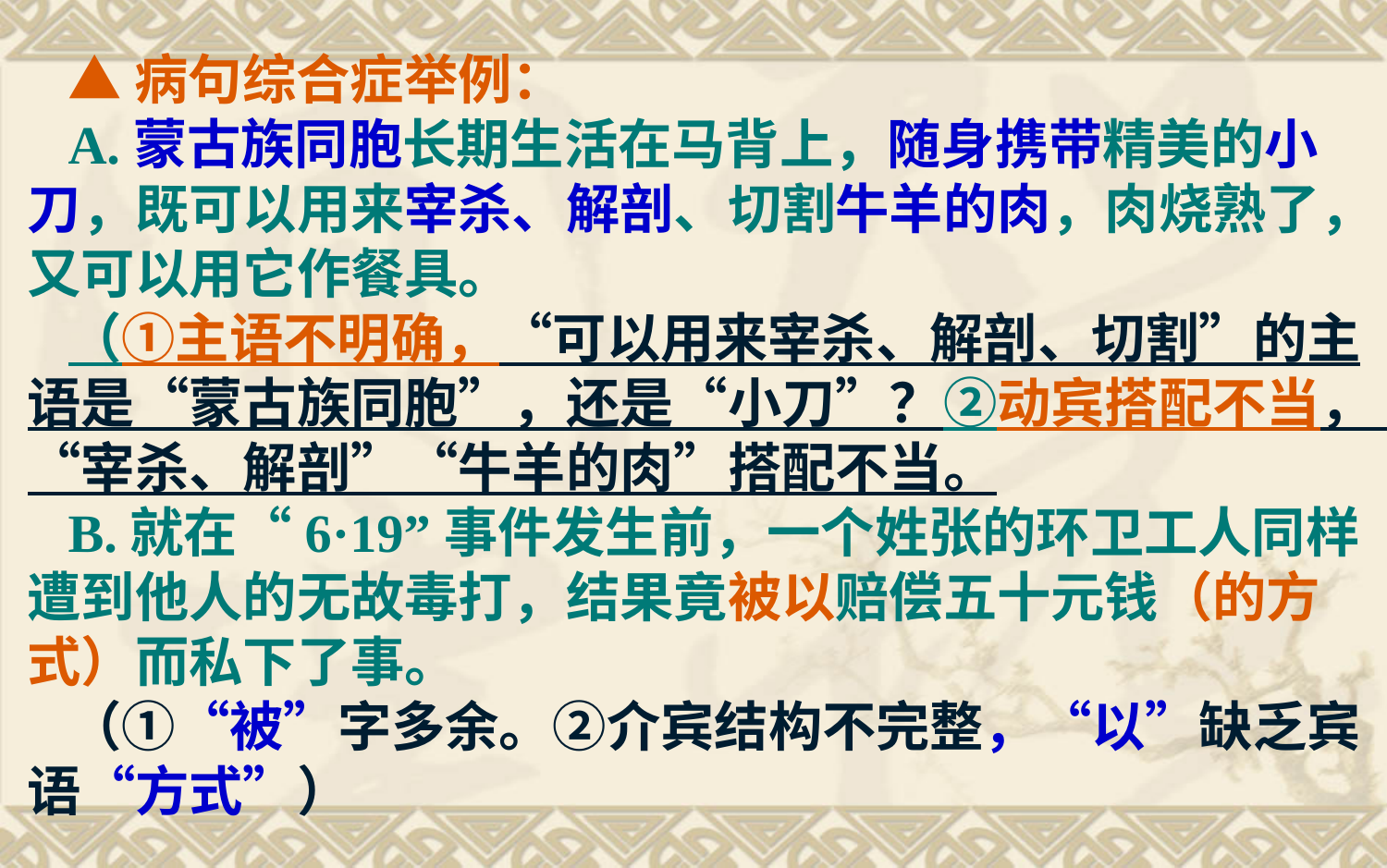

▲病句综合症举例：
A.蒙古族同胞长期生活在马背上，随身携带精美的小刀，既可以用来宰杀、解剖、切割牛羊的肉，肉烧熟了，又可以用它作餐具。
（①主语不明确，“可以用来宰杀、解剖、切割”的主语是“蒙古族同胞”，还是“小刀”？②动宾搭配不当，“宰杀、解剖”“牛羊的肉”搭配不当。
B.就在“6·19”事件发生前，一个姓张的环卫工人同样遭到他人的无故毒打，结果竟被以赔偿五十元钱（的方式）而私下了事。
（①“被”字多余。②介宾结构不完整，“以”缺乏宾语“方式”）